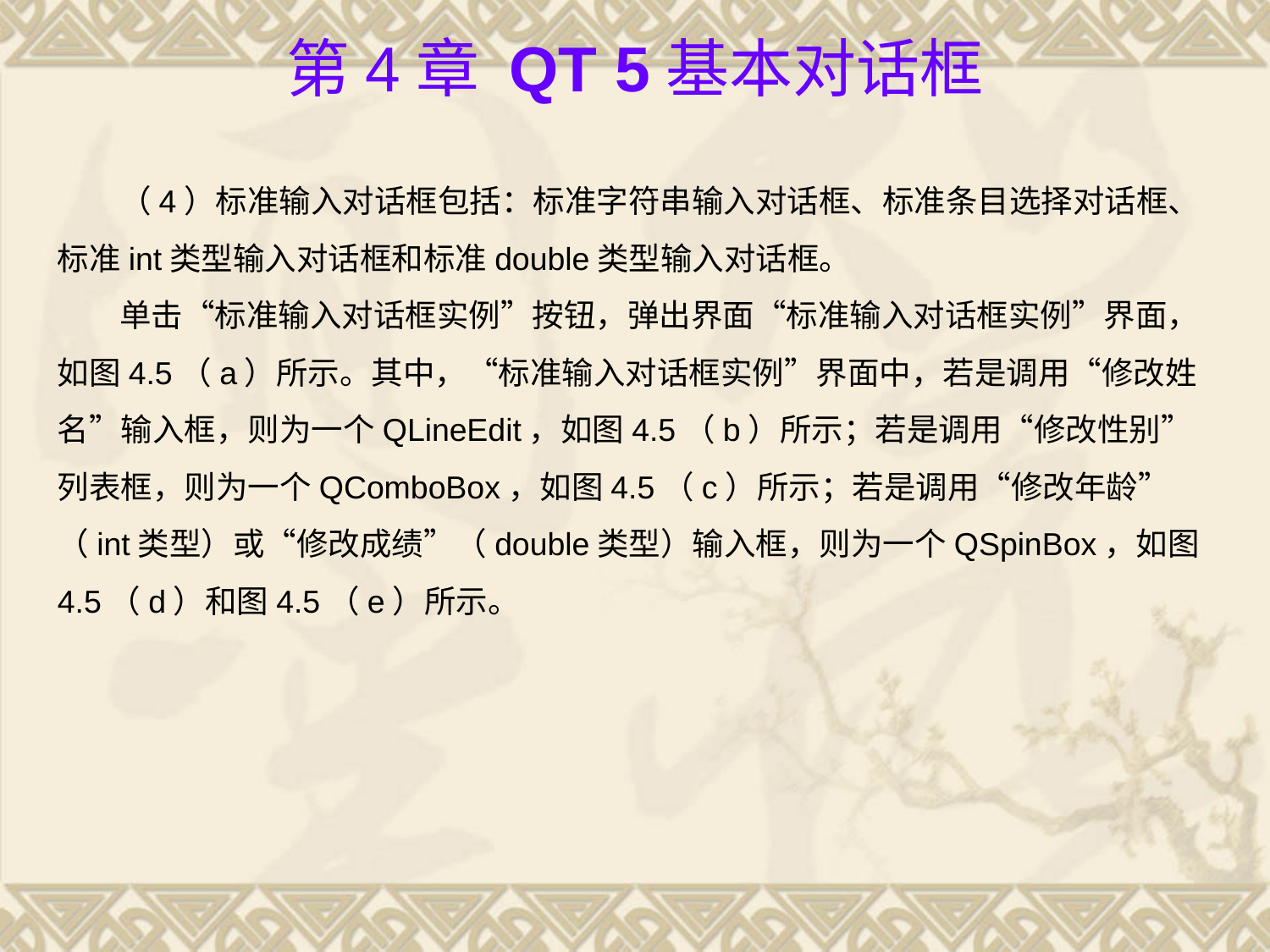

# 第4章 Qt 5基本对话框
（4）标准输入对话框包括：标准字符串输入对话框、标准条目选择对话框、标准int类型输入对话框和标准double类型输入对话框。
单击“标准输入对话框实例”按钮，弹出界面“标准输入对话框实例”界面，如图4.5（a）所示。其中，“标准输入对话框实例”界面中，若是调用“修改姓名”输入框，则为一个QLineEdit，如图4.5（b）所示；若是调用“修改性别”列表框，则为一个QComboBox，如图4.5（c）所示；若是调用“修改年龄”（int类型）或“修改成绩”（double类型）输入框，则为一个QSpinBox，如图4.5（d）和图4.5（e）所示。